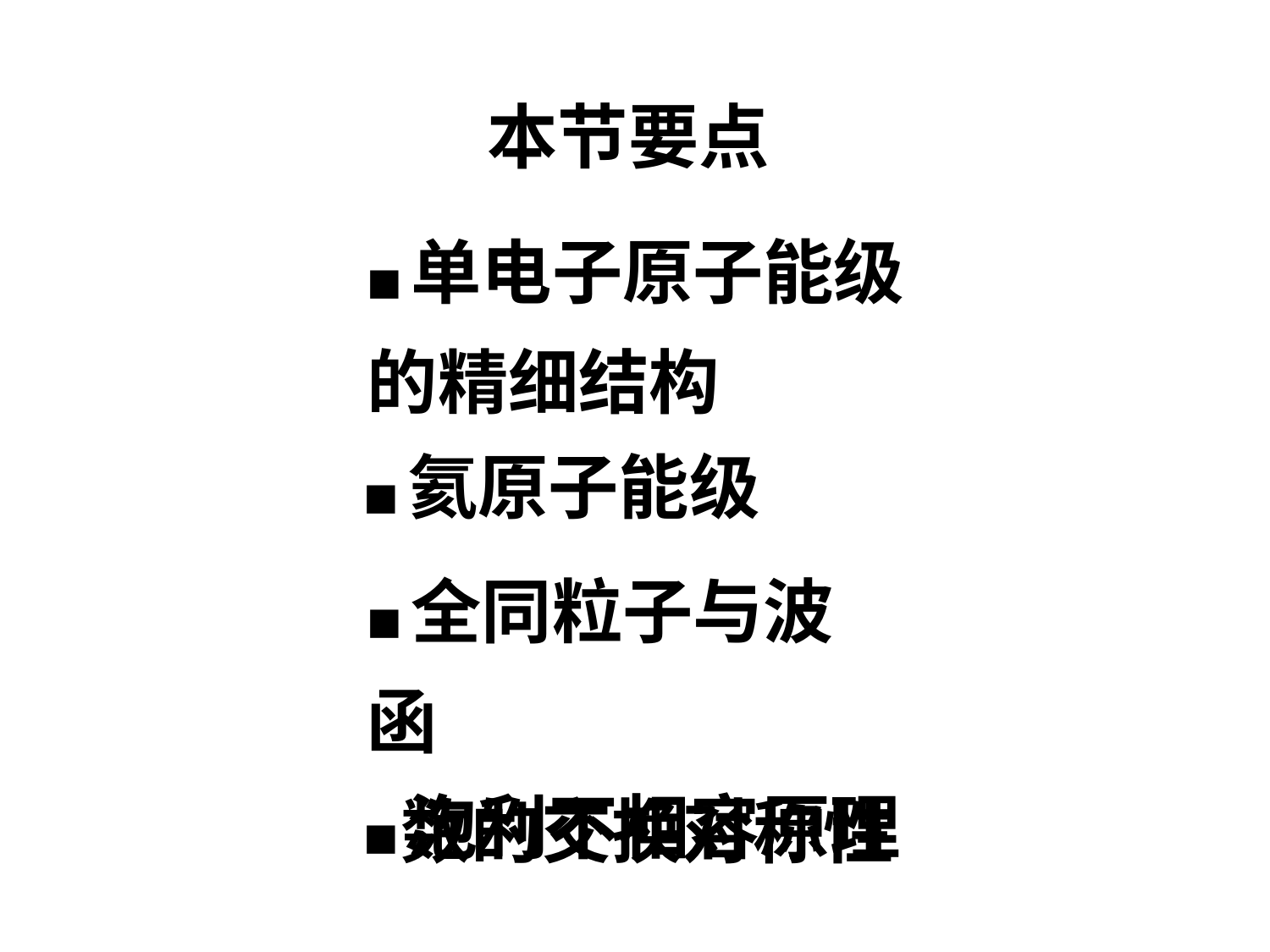

本节要点
■单电子原子能级的精细结构
■氦原子能级
■全同粒子与波函
 数的交换对称性
■泡利不相容原理